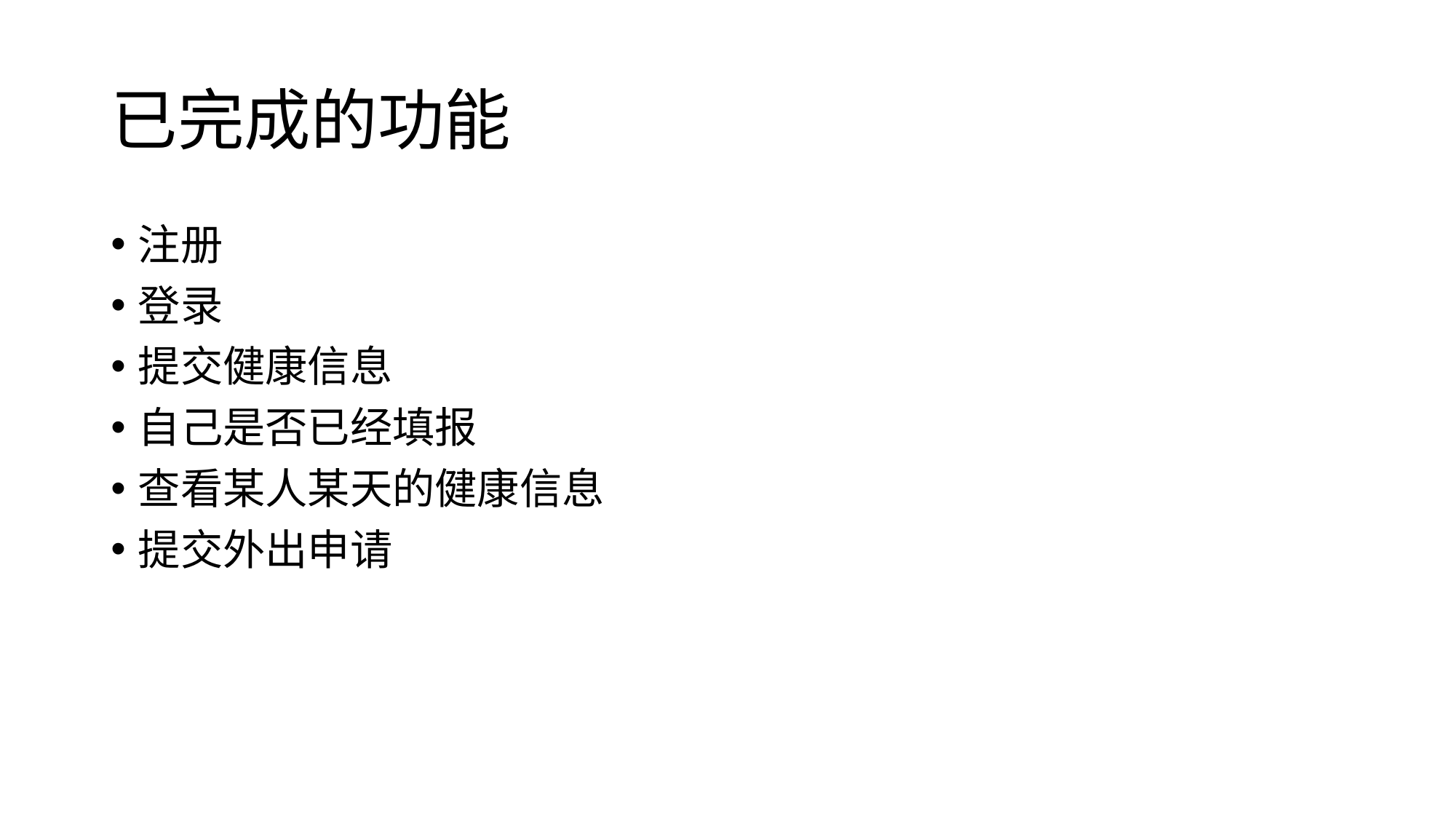

# 已完成的功能
注册
登录
提交健康信息
自己是否已经填报
查看某人某天的健康信息
提交外出申请